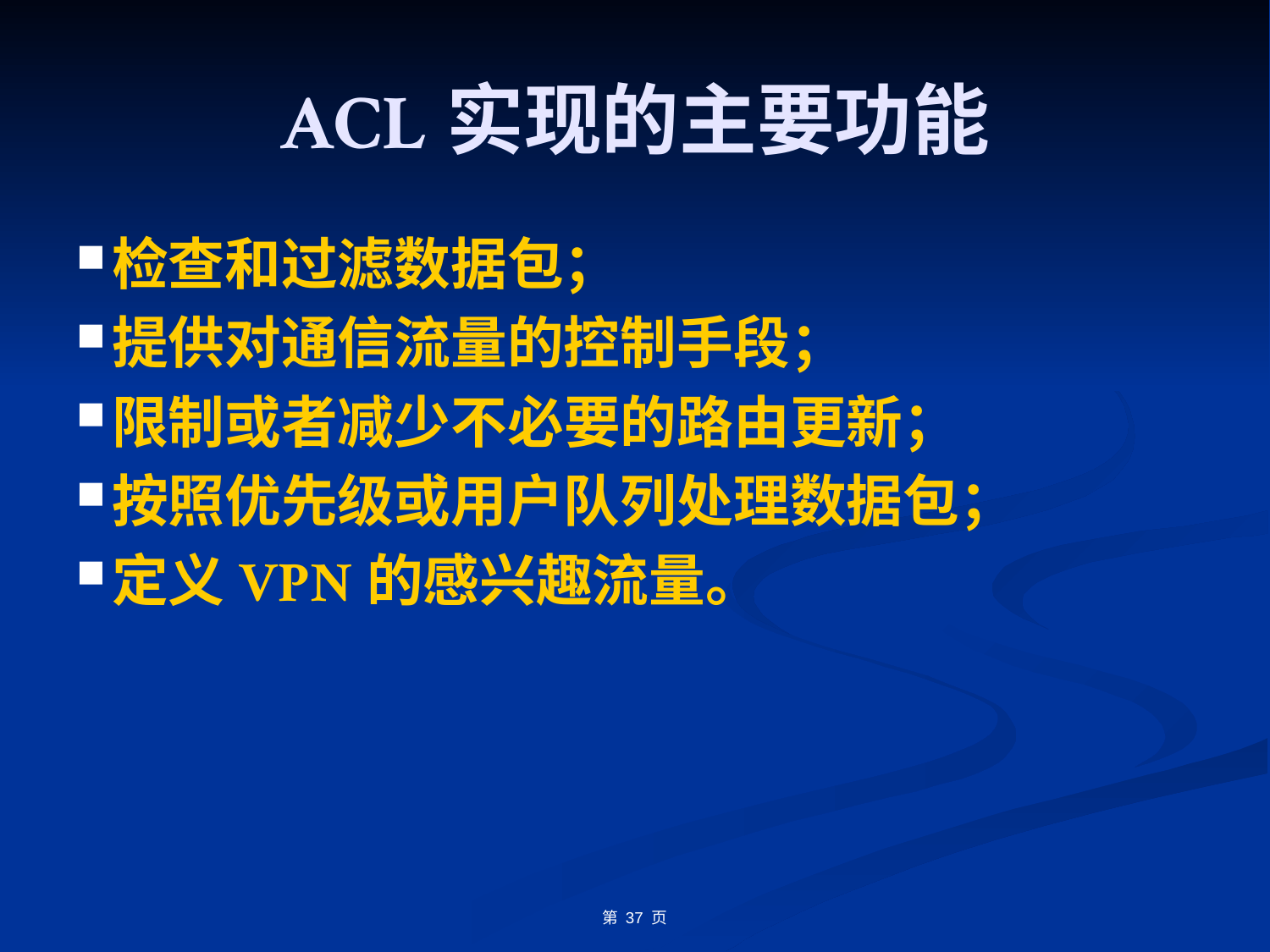

# ACL实现的主要功能
检查和过滤数据包；
提供对通信流量的控制手段；
限制或者减少不必要的路由更新；
按照优先级或用户队列处理数据包；
定义VPN的感兴趣流量。
第 37 页